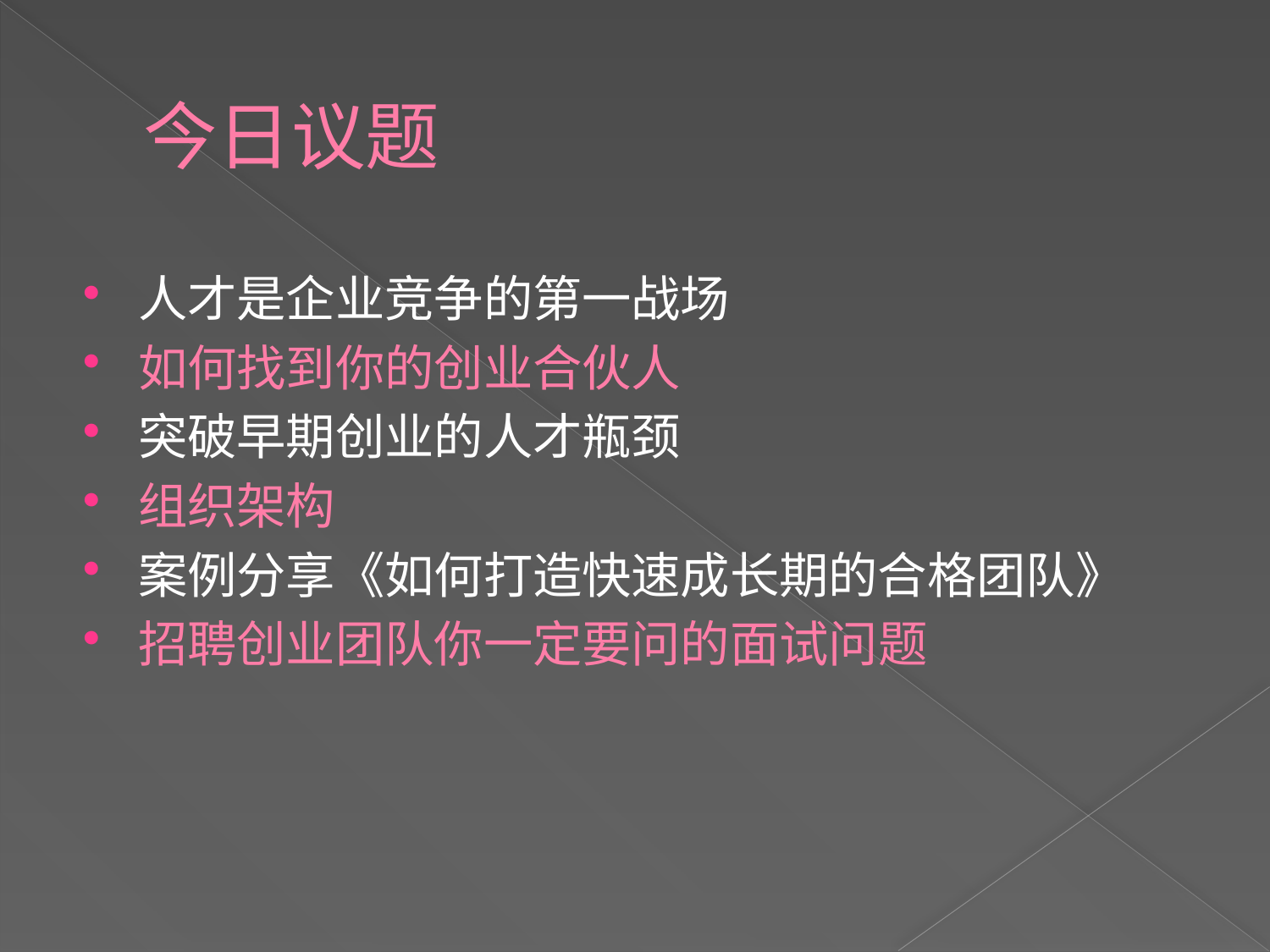

# 今日议题
人才是企业竞争的第一战场
如何找到你的创业合伙人
突破早期创业的人才瓶颈
组织架构
案例分享《如何打造快速成长期的合格团队》
招聘创业团队你一定要问的面试问题